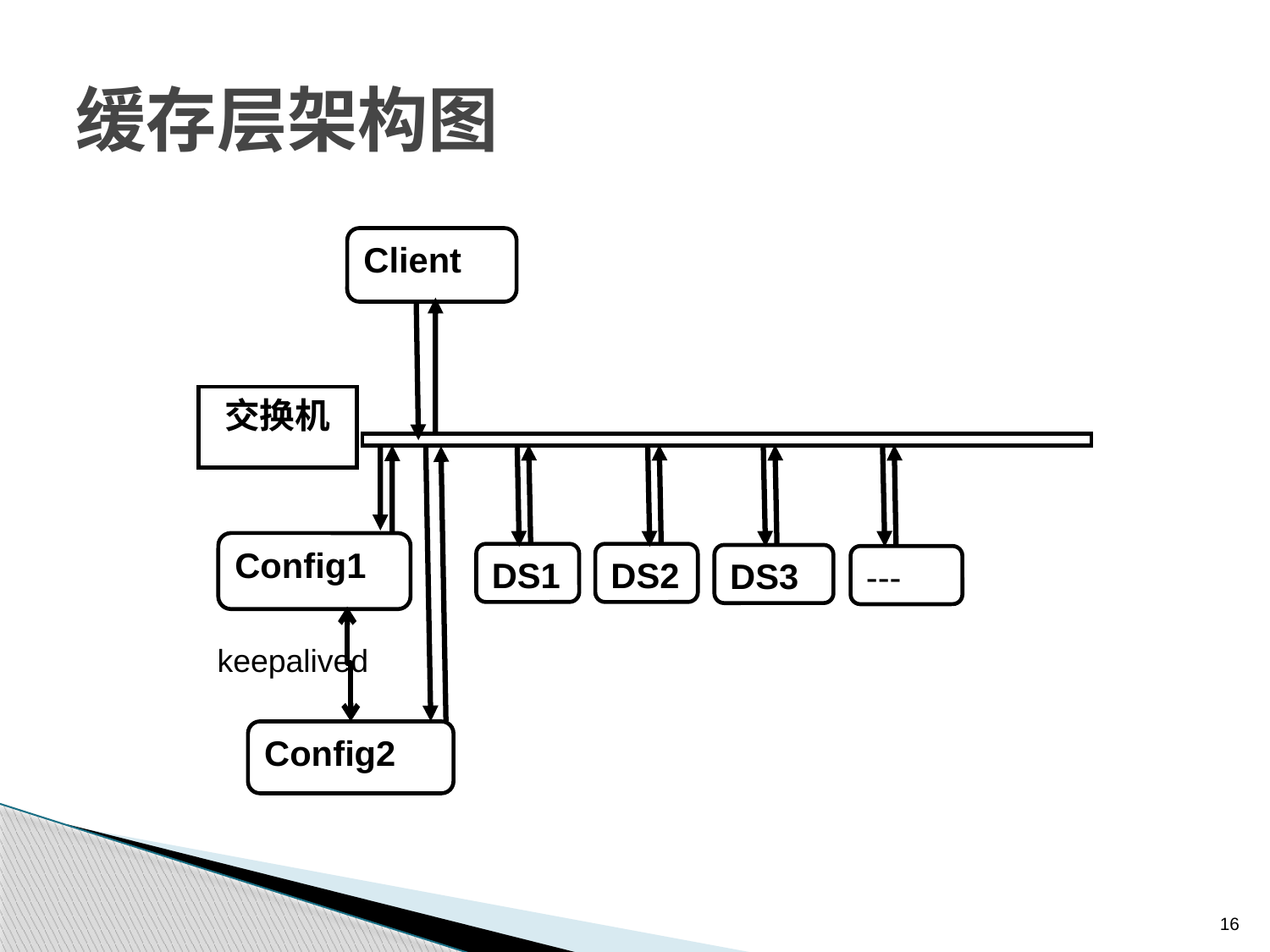

# 缓存层架构图
Client

交换机

Config1
DS1
DS2
DS3
---
keepalived
Config2
16